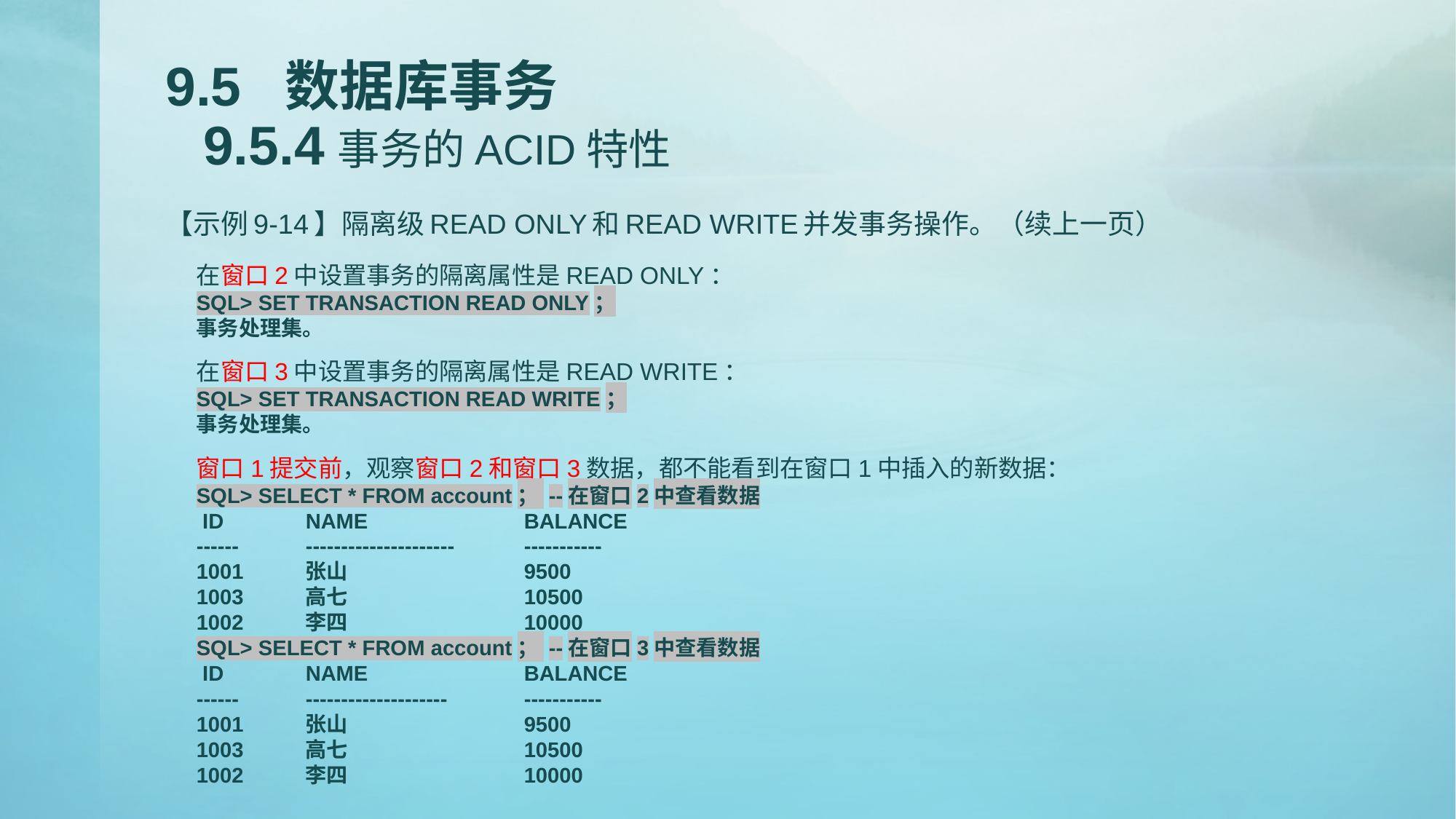

# 9.5  数据库事务 9.5.4事务的ACID特性
【示例9-14】隔离级READ ONLY和READ WRITE并发事务操作。（续上一页）
在窗口2中设置事务的隔离属性是READ ONLY：
SQL> SET TRANSACTION READ ONLY；
事务处理集。

在窗口3中设置事务的隔离属性是READ WRITE：
SQL> SET TRANSACTION READ WRITE；
事务处理集。

窗口1提交前，观察窗口2和窗口3数据，都不能看到在窗口1中插入的新数据：
SQL> SELECT * FROM account； --在窗口2中查看数据
 ID	NAME		BALANCE
------	---------------------	-----------
1001	张山		9500
1003	高七		10500
1002	李四		10000
SQL> SELECT * FROM account； --在窗口3中查看数据
 ID	NAME		BALANCE
------	--------------------	-----------
1001	张山		9500
1003	高七		10500
1002	李四		10000